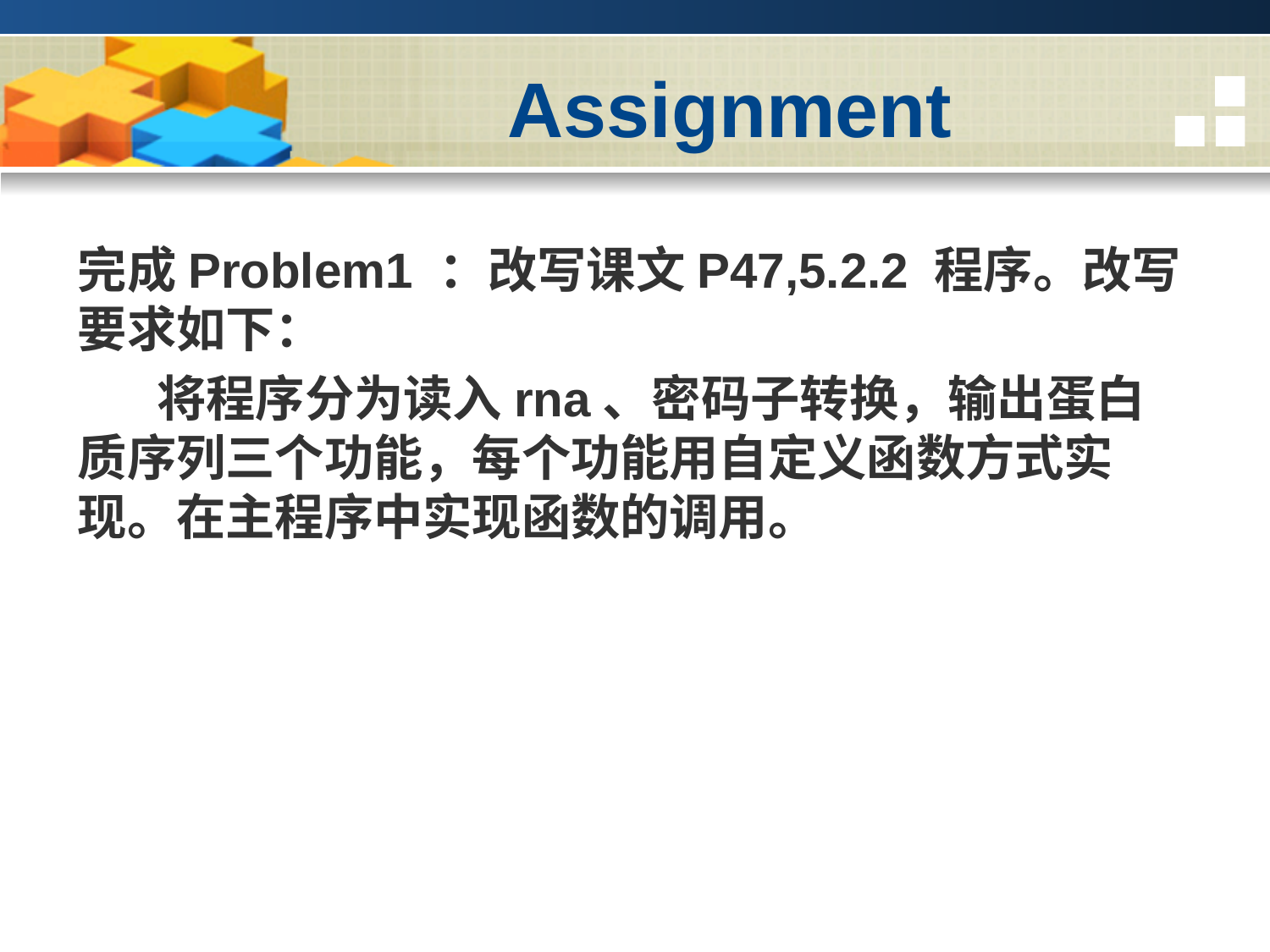

# Assignment
完成Problem1 ：改写课文P47,5.2.2 程序。改写要求如下：
      将程序分为读入rna、密码子转换，输出蛋白质序列三个功能，每个功能用自定义函数方式实现。在主程序中实现函数的调用。